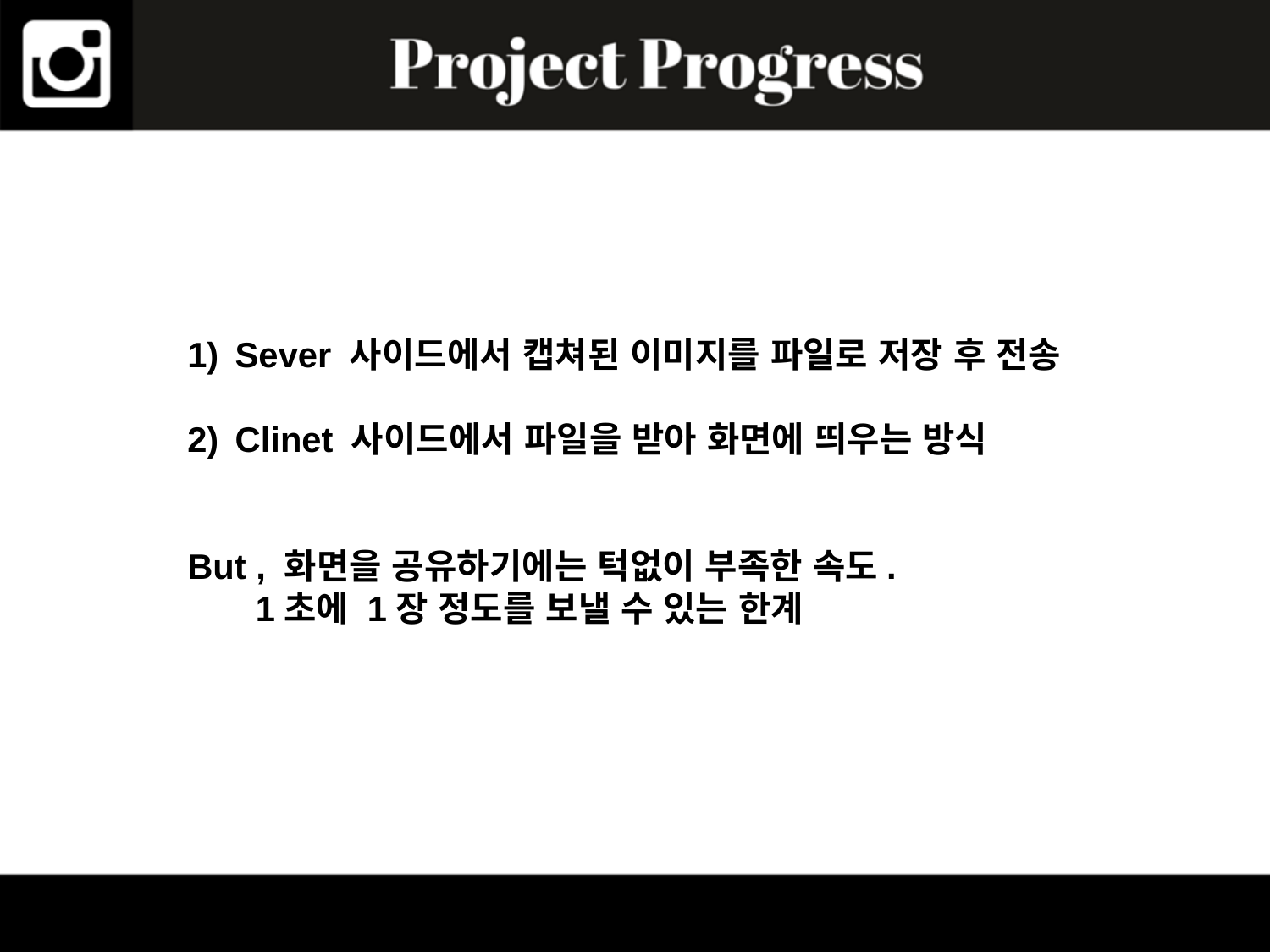

Sever 사이드에서 캡쳐된 이미지를 파일로 저장 후 전송

Clinet 사이드에서 파일을 받아 화면에 띄우는 방식

But , 화면을 공유하기에는 턱없이 부족한 속도.
       1초에 1장 정도를 보낼 수 있는 한계